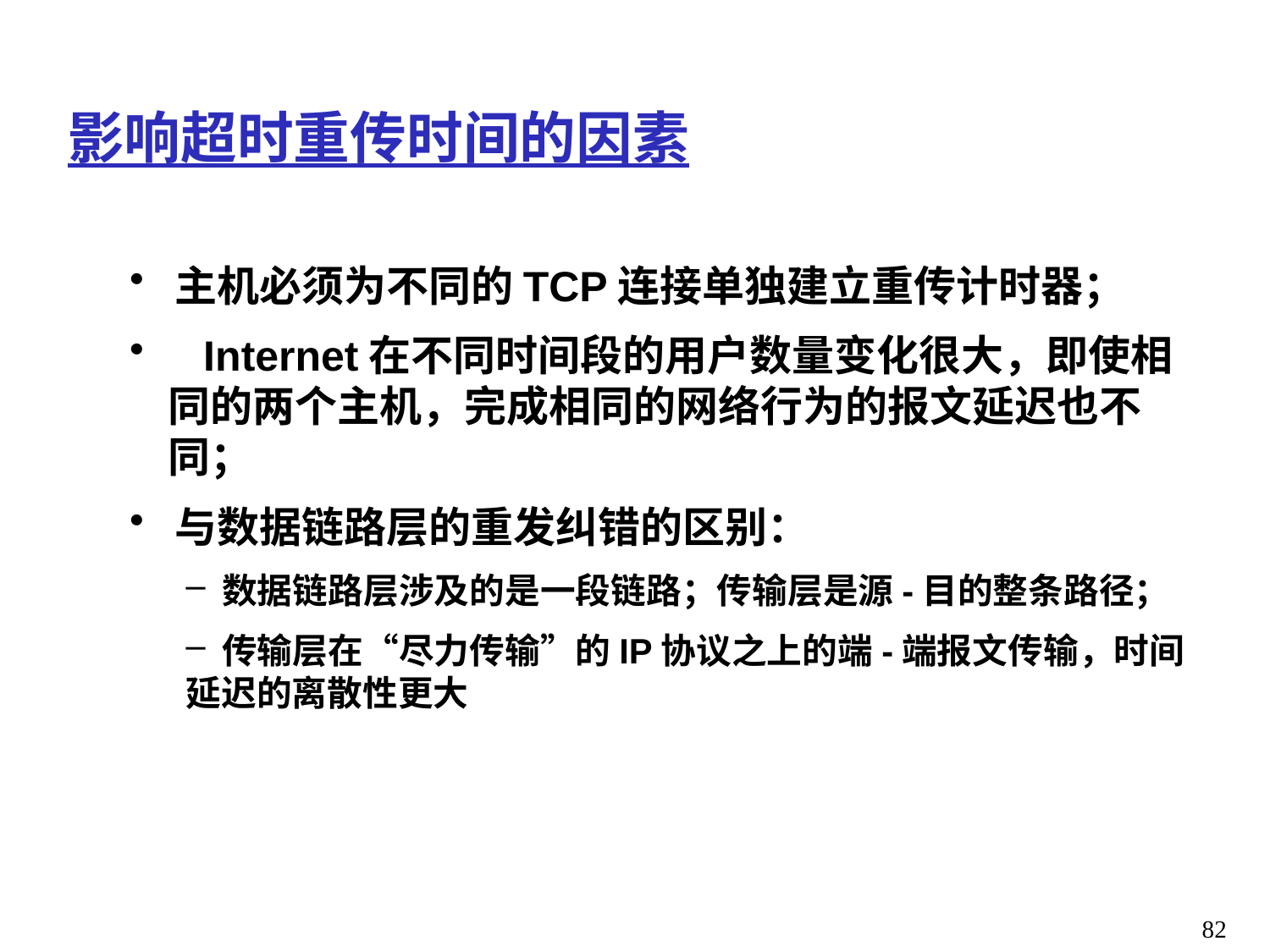

影响超时重传时间的因素

  主机必须为不同的TCP连接单独建立重传计时器；
   Internet在不同时间段的用户数量变化很大，即使相同的两个主机，完成相同的网络行为的报文延迟也不同；
  与数据链路层的重发纠错的区别：
 数据链路层涉及的是一段链路；传输层是源-目的整条路径；
 传输层在“尽力传输”的IP协议之上的端-端报文传输，时间延迟的离散性更大

82